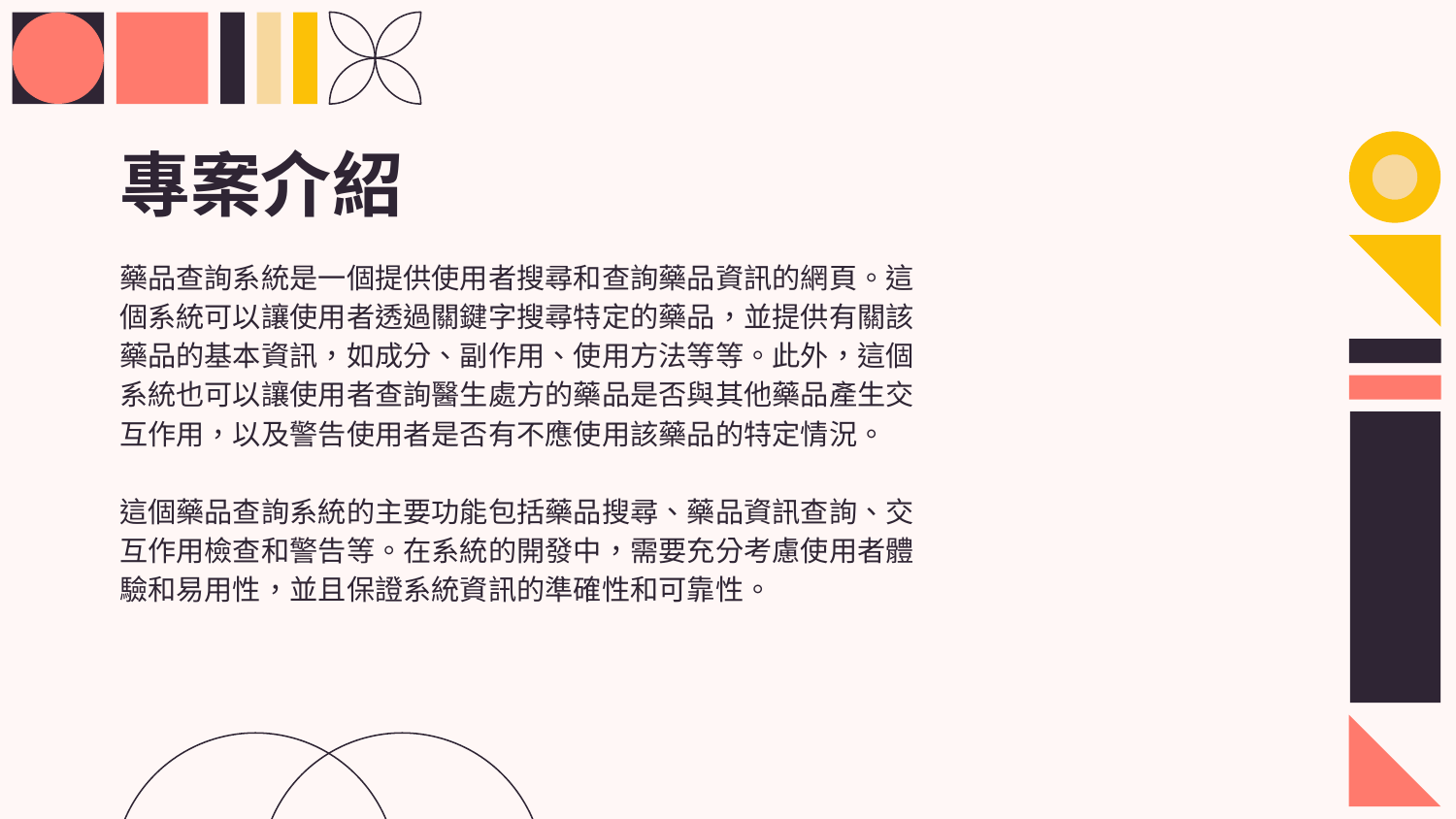

# 專案介紹
藥品查詢系統是一個提供使用者搜尋和查詢藥品資訊的網頁。這個系統可以讓使用者透過關鍵字搜尋特定的藥品，並提供有關該藥品的基本資訊，如成分、副作用、使用方法等等。此外，這個系統也可以讓使用者查詢醫生處方的藥品是否與其他藥品產生交互作用，以及警告使用者是否有不應使用該藥品的特定情況。

這個藥品查詢系統的主要功能包括藥品搜尋、藥品資訊查詢、交互作用檢查和警告等。在系統的開發中，需要充分考慮使用者體驗和易用性，並且保證系統資訊的準確性和可靠性。